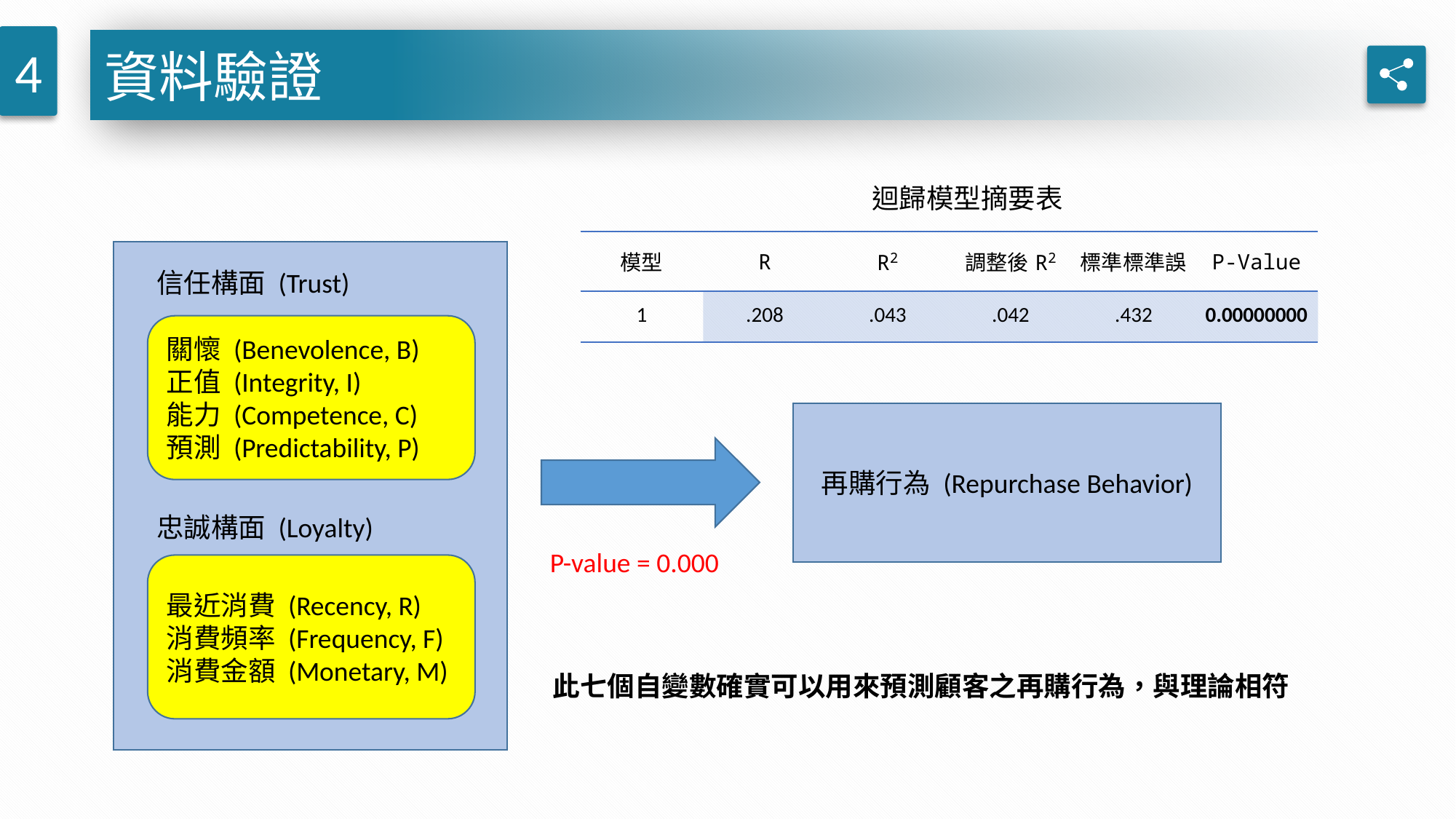

4

資料驗證

迴歸模型摘要表
| 模型 | R | R2 | 調整後R2 | 標準標準誤 | P-Value |
| --- | --- | --- | --- | --- | --- |
| 1 | .208 | .043 | .042 | .432 | 0.00000000 |

信任構面 (Trust)
關懷 (Benevolence, B)
正值 (Integrity, I)
能力 (Competence, C)
預測 (Predictability, P)
再購行為 (Repurchase Behavior)

忠誠構面 (Loyalty)
P-value = 0.000
最近消費 (Recency, R)
消費頻率 (Frequency, F)
消費金額 (Monetary, M)
此七個自變數確實可以用來預測顧客之再購行為，與理論相符